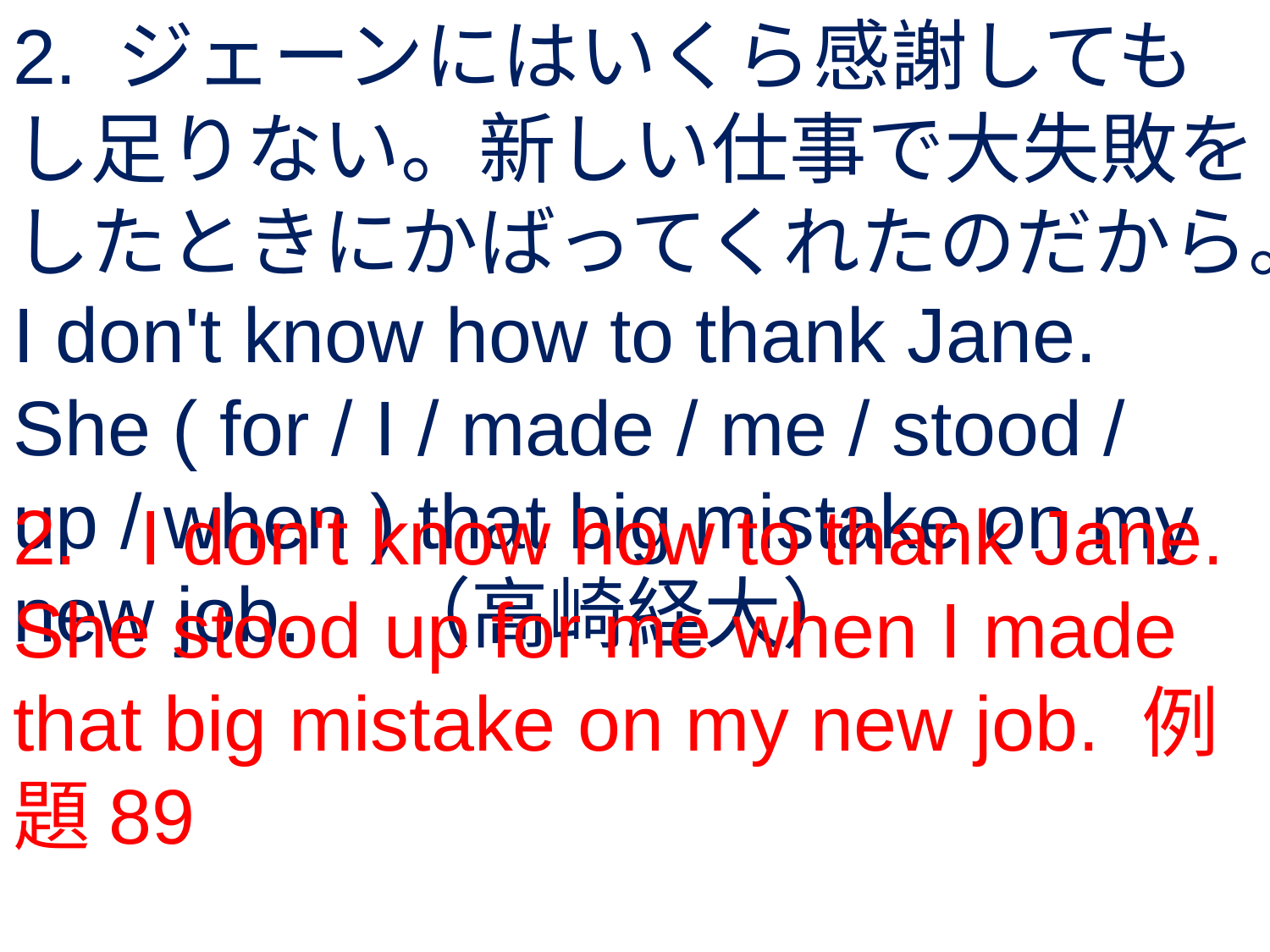

# 2. ジェーンにはいくら感謝してもし足りない。新しい仕事で大失敗をしたときにかばってくれたのだから。I don't know how to thank Jane.  She ( for / I / made / me / stood / up / when ) that big mistake on my new job.	（高崎経大）
2.	I don't know how to thank Jane.  She stood up for me when I made that big mistake on my new job. 例題89